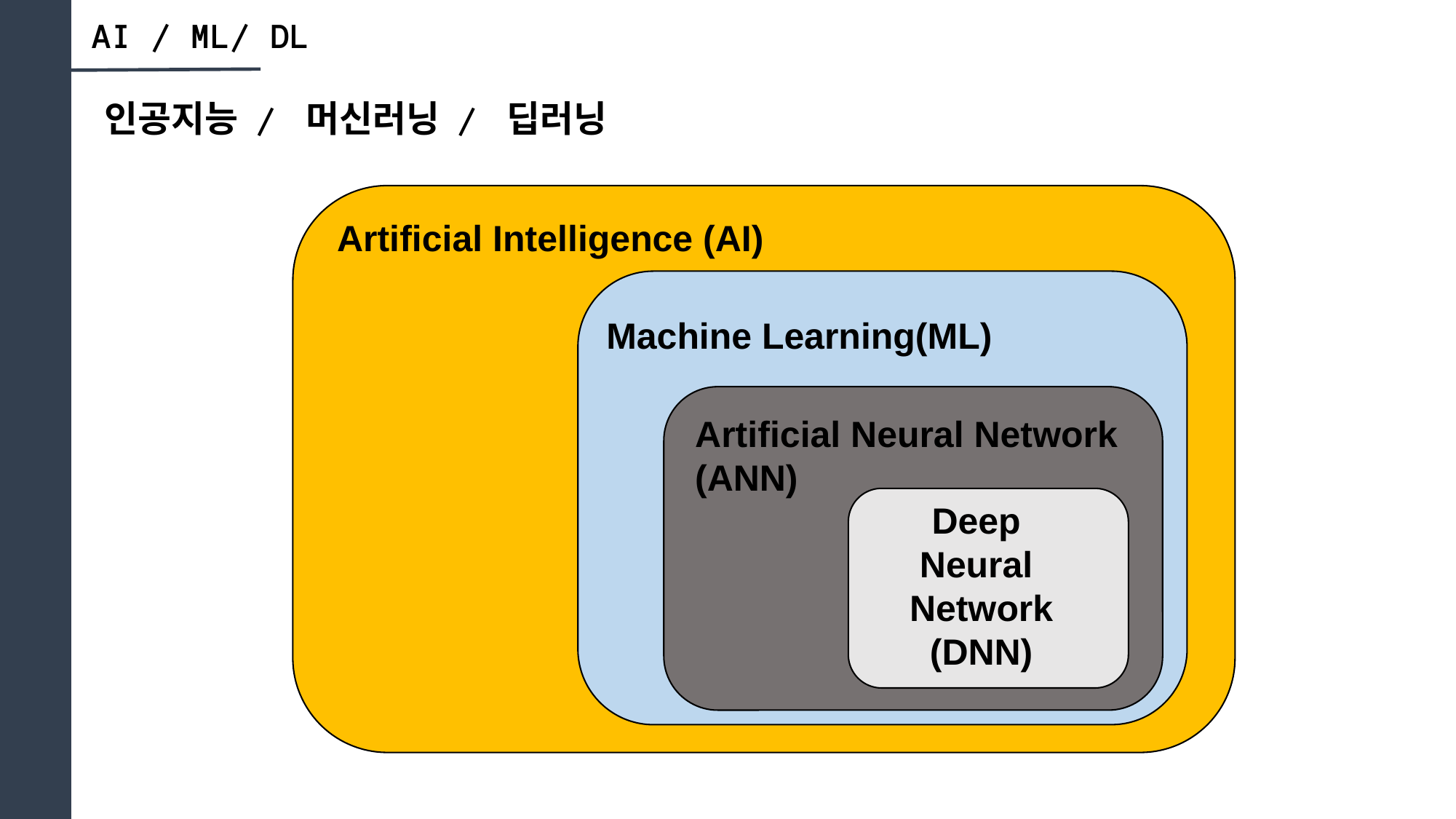

AI / ML/ DL
인공지능 / 머신러닝 / 딥러닝

Artificial Intelligence (AI)

Machine Learning(ML)

Artificial Neural Network
(ANN)

Deep
Neural
Network
(DNN)